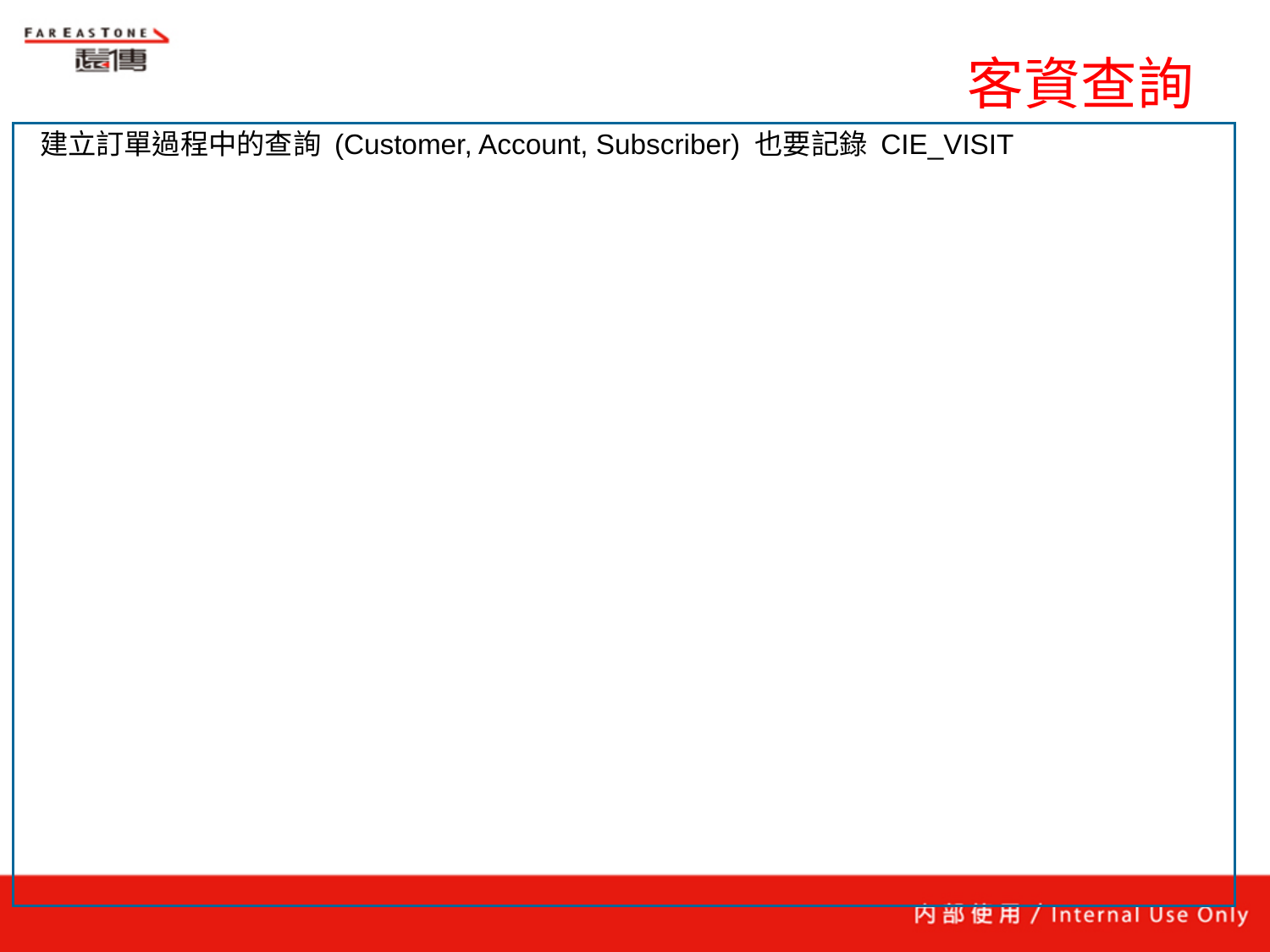

# 客資查詢
建立訂單過程中的查詢 (Customer, Account, Subscriber) 也要記錄 CIE_VISIT